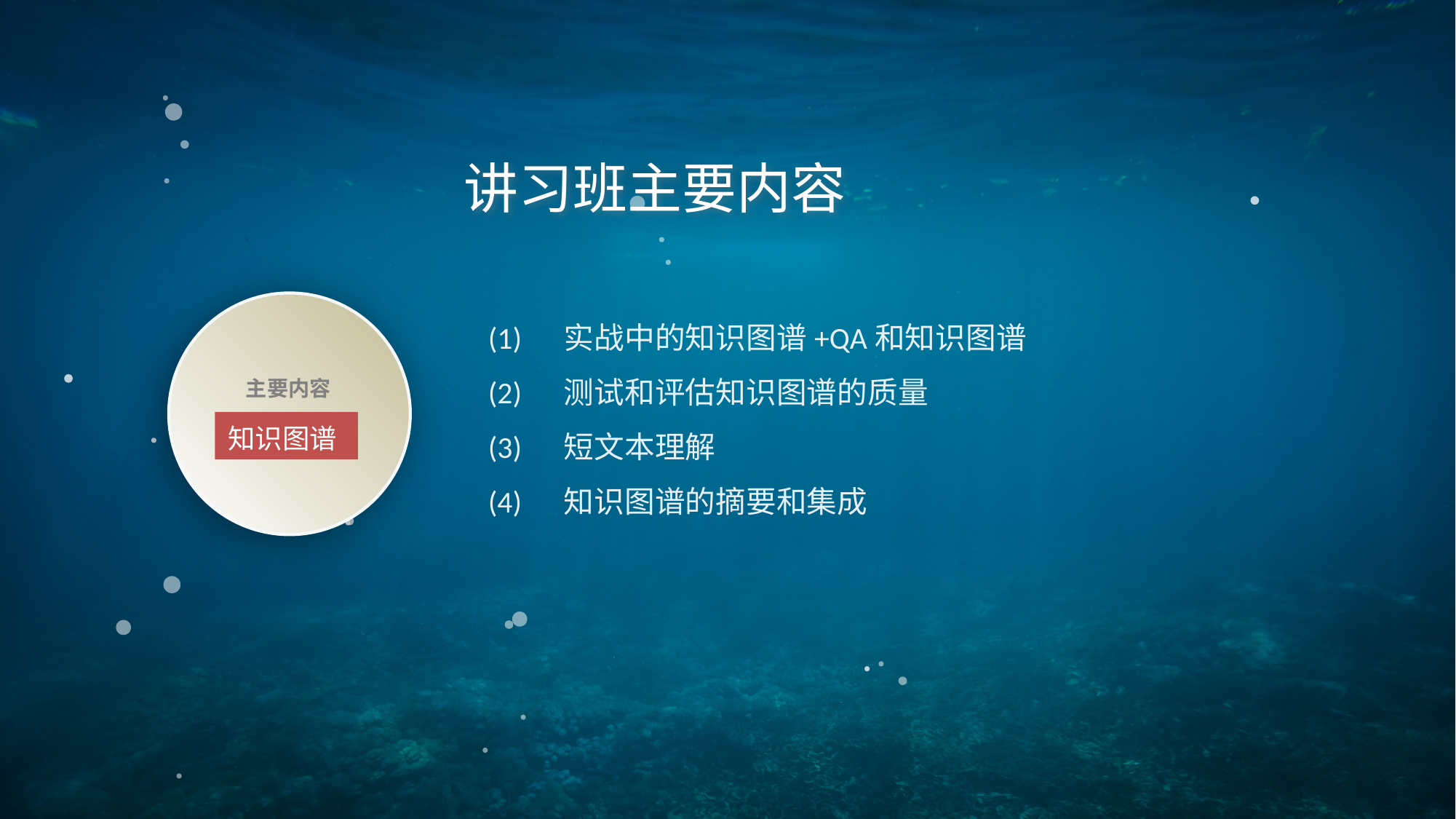

讲习班主要内容

(1)     实战中的知识图谱+QA和知识图谱
(2)     测试和评估知识图谱的质量
(3)     短文本理解
(4)     知识图谱的摘要和集成
主要内容

知识图谱